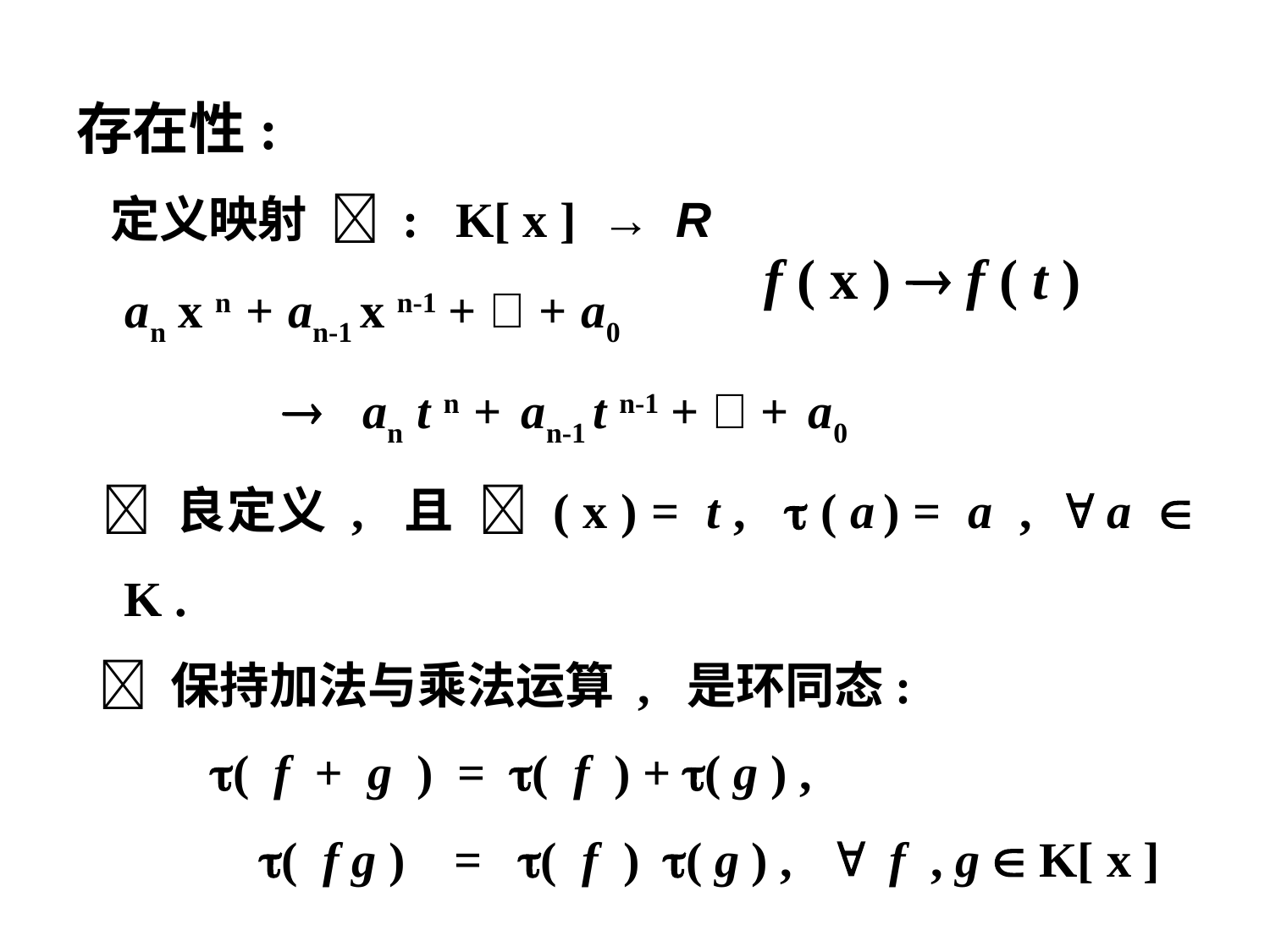

存在性:
  定义映射  τ :   K[ x ]  →  R
    an x n  +  an-1 x n-1 + … +  a0
               →   an  t n  +  an-1 t n-1 + … +  a0
  τ 良定义 ,  且  τ ( x ) =  t ,   τ ( a ) =  a  ,  ∀ a  ∈ K .
  τ 保持加法与乘法运算 ,  是环同态:
           τ(  f  +  g  )  =  τ(  f  ) + τ( g ) ,
               τ(  f g )    =   τ(  f  )  τ( g ) ,   ∀  f  , g ∈ K[ x ]
  f ( x ) → f ( t )